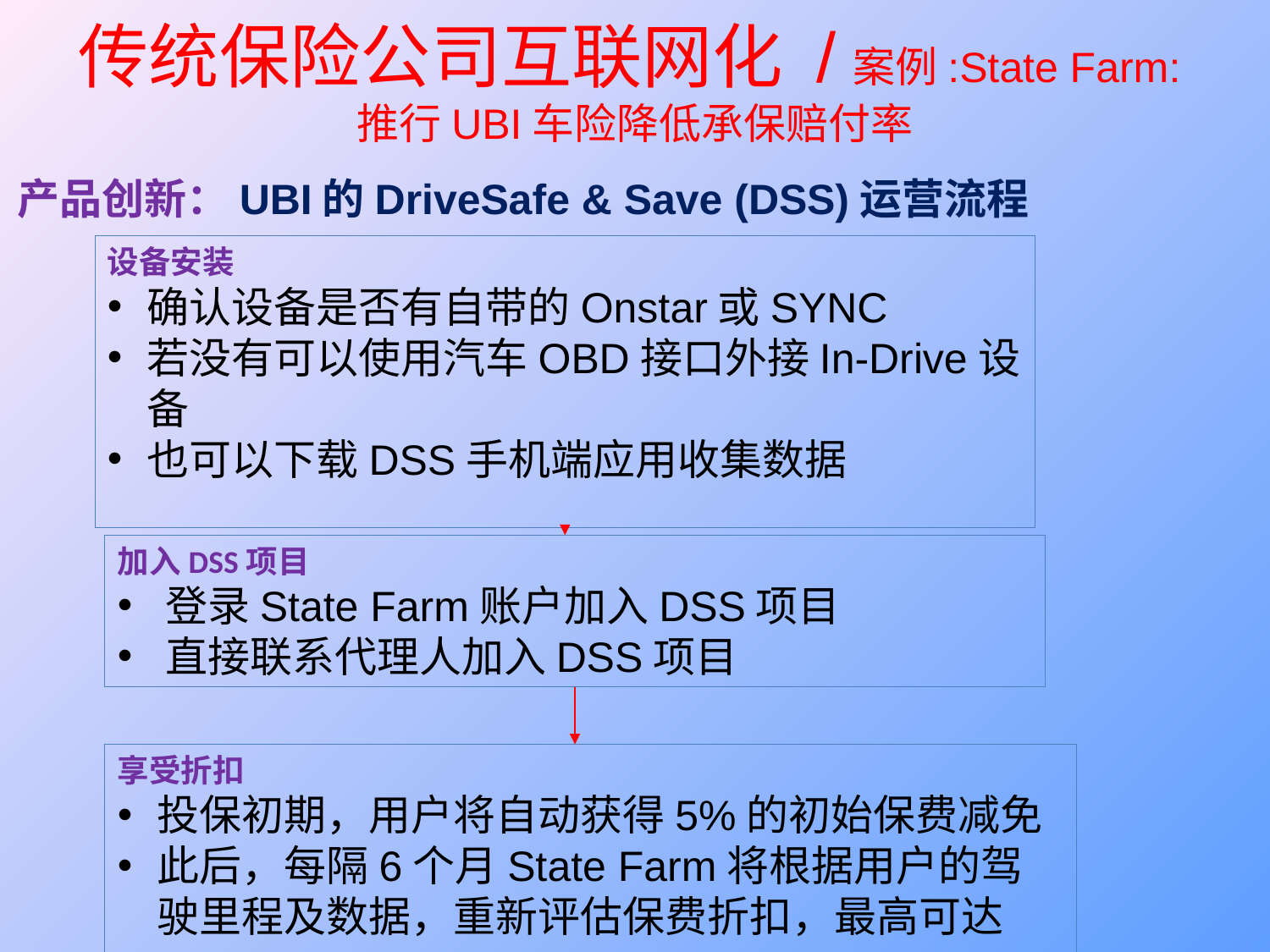

# 传统保险公司互联网化 /案例:State Farm:推行UBI车险降低承保赔付率
产品创新：UBI的DriveSafe & Save (DSS)运营流程

设备安装
确认设备是否有自带的Onstar或SYNC
若没有可以使用汽车OBD接口外接In-Drive设备
也可以下载DSS手机端应用收集数据

加入DSS项目
登录State Farm账户加入DSS项目
直接联系代理人加入DSS项目
享受折扣
投保初期，用户将自动获得5%的初始保费减免
此后，每隔6个月State Farm将根据用户的驾驶里程及数据，重新评估保费折扣，最高可达50%